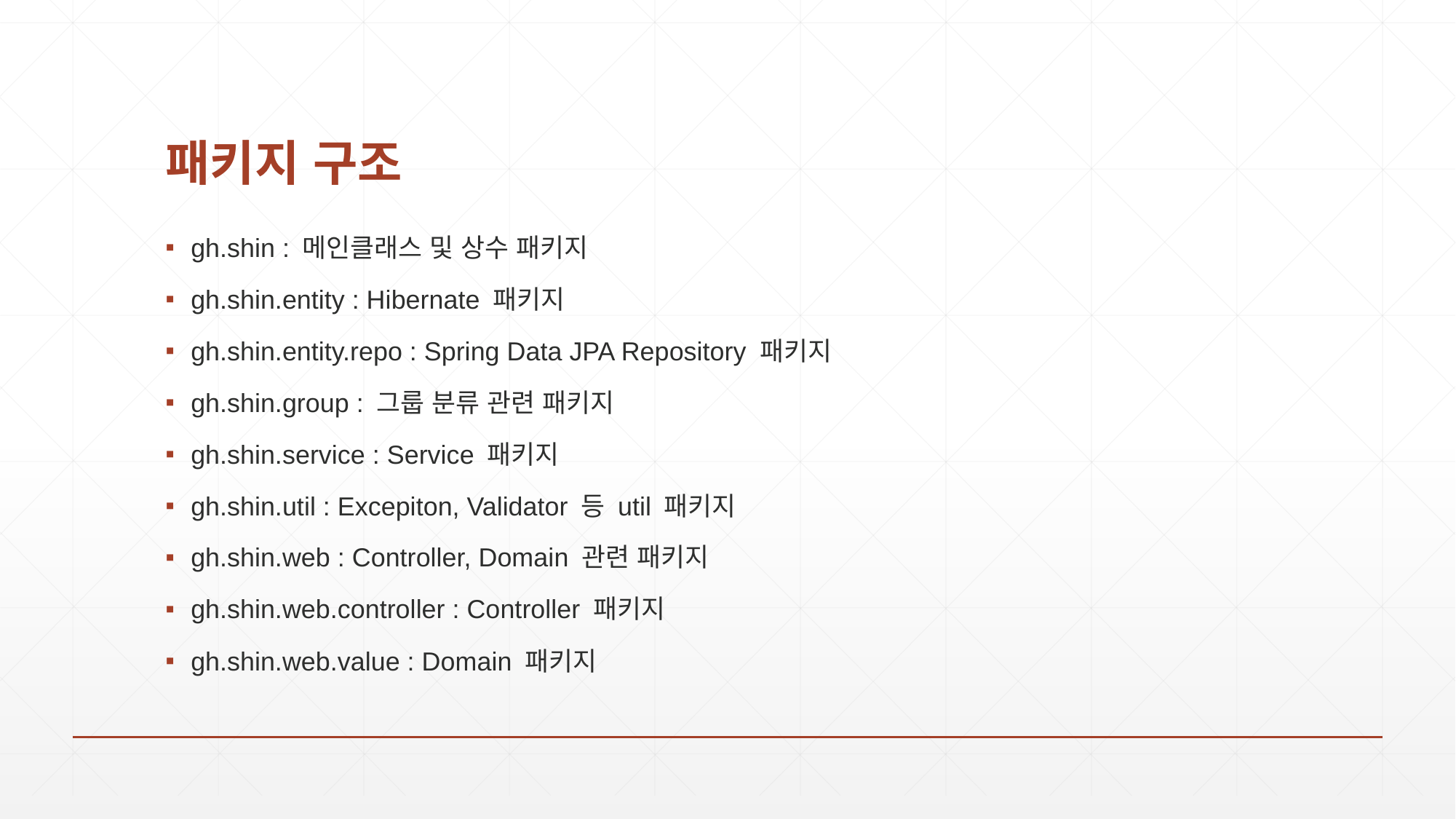

# 패키지 구조
gh.shin : 메인클래스 및 상수 패키지
gh.shin.entity : Hibernate 패키지
gh.shin.entity.repo : Spring Data JPA Repository 패키지
gh.shin.group : 그룹 분류 관련 패키지
gh.shin.service : Service 패키지
gh.shin.util : Excepiton, Validator 등 util 패키지
gh.shin.web : Controller, Domain 관련 패키지
gh.shin.web.controller : Controller 패키지
gh.shin.web.value : Domain 패키지